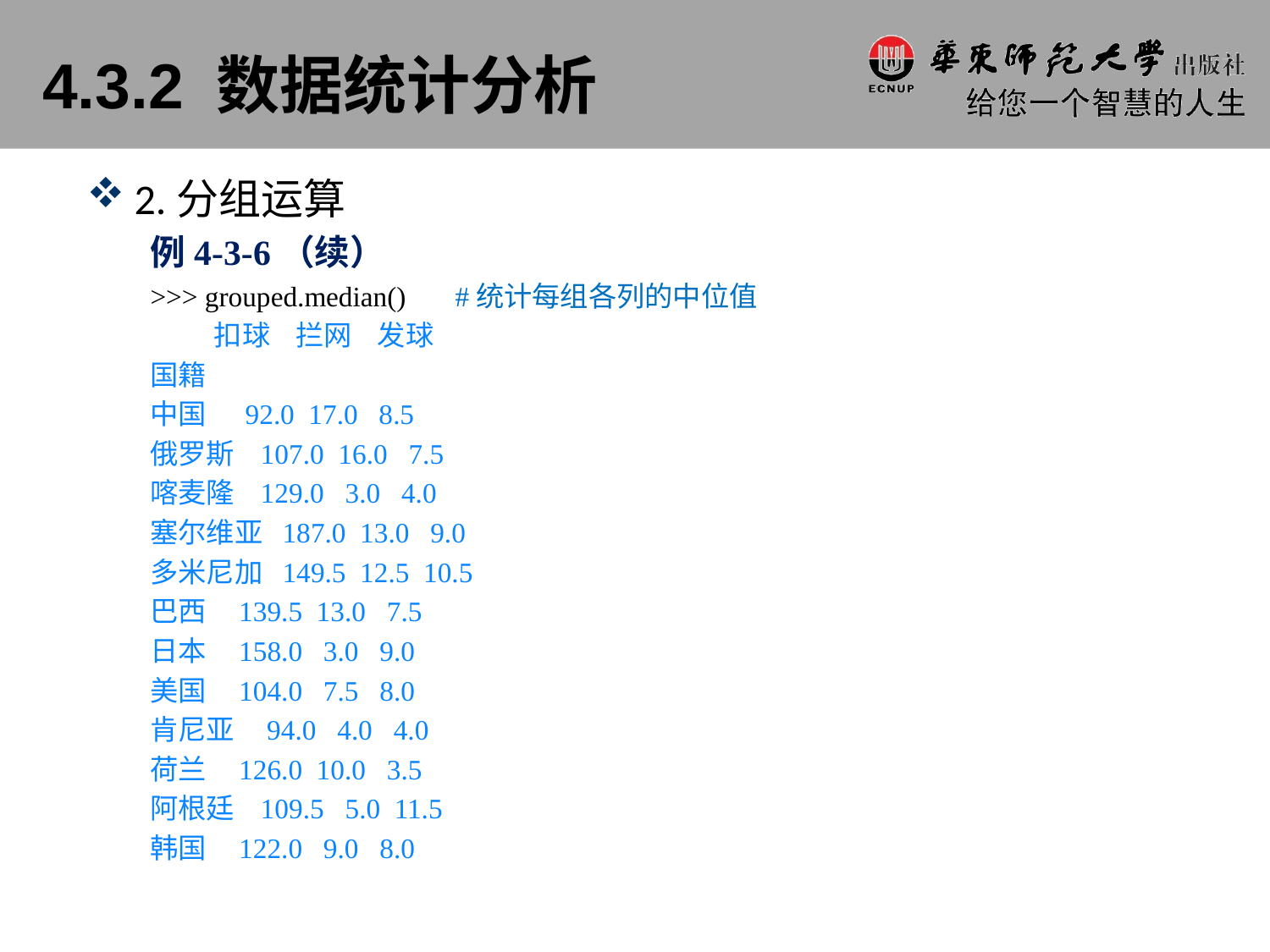

# 4.3.2 数据统计分析
2.分组运算
例4-3-6（续）
>>> grouped.median()       #统计每组各列的中位值
         扣球    拦网    发球
国籍
中国     92.0  17.0   8.5
俄罗斯   107.0  16.0   7.5
喀麦隆   129.0   3.0   4.0
塞尔维亚  187.0  13.0   9.0
多米尼加  149.5  12.5  10.5
巴西    139.5  13.0   7.5
日本    158.0   3.0   9.0
美国    104.0   7.5   8.0
肯尼亚    94.0   4.0   4.0
荷兰    126.0  10.0   3.5
阿根廷   109.5   5.0  11.5
韩国    122.0   9.0   8.0